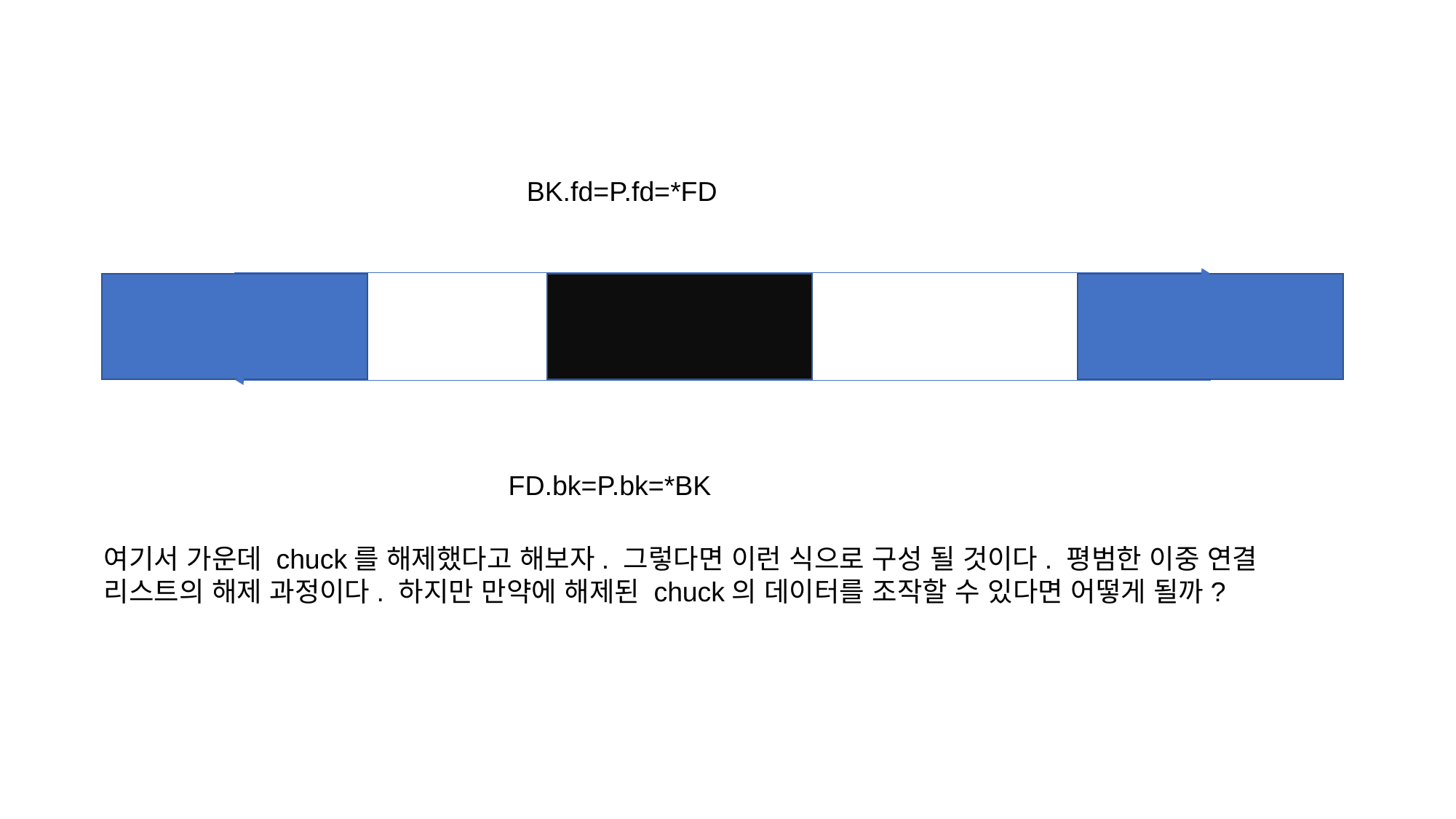

BK.fd=P.fd=*FD

FD.bk=P.bk=*BK
여기서 가운데 chuck를 해제했다고 해보자. 그렇다면 이런 식으로 구성 될 것이다. 평범한 이중 연결 리스트의 해제 과정이다. 하지만 만약에 해제된 chuck의 데이터를 조작할 수 있다면 어떻게 될까?